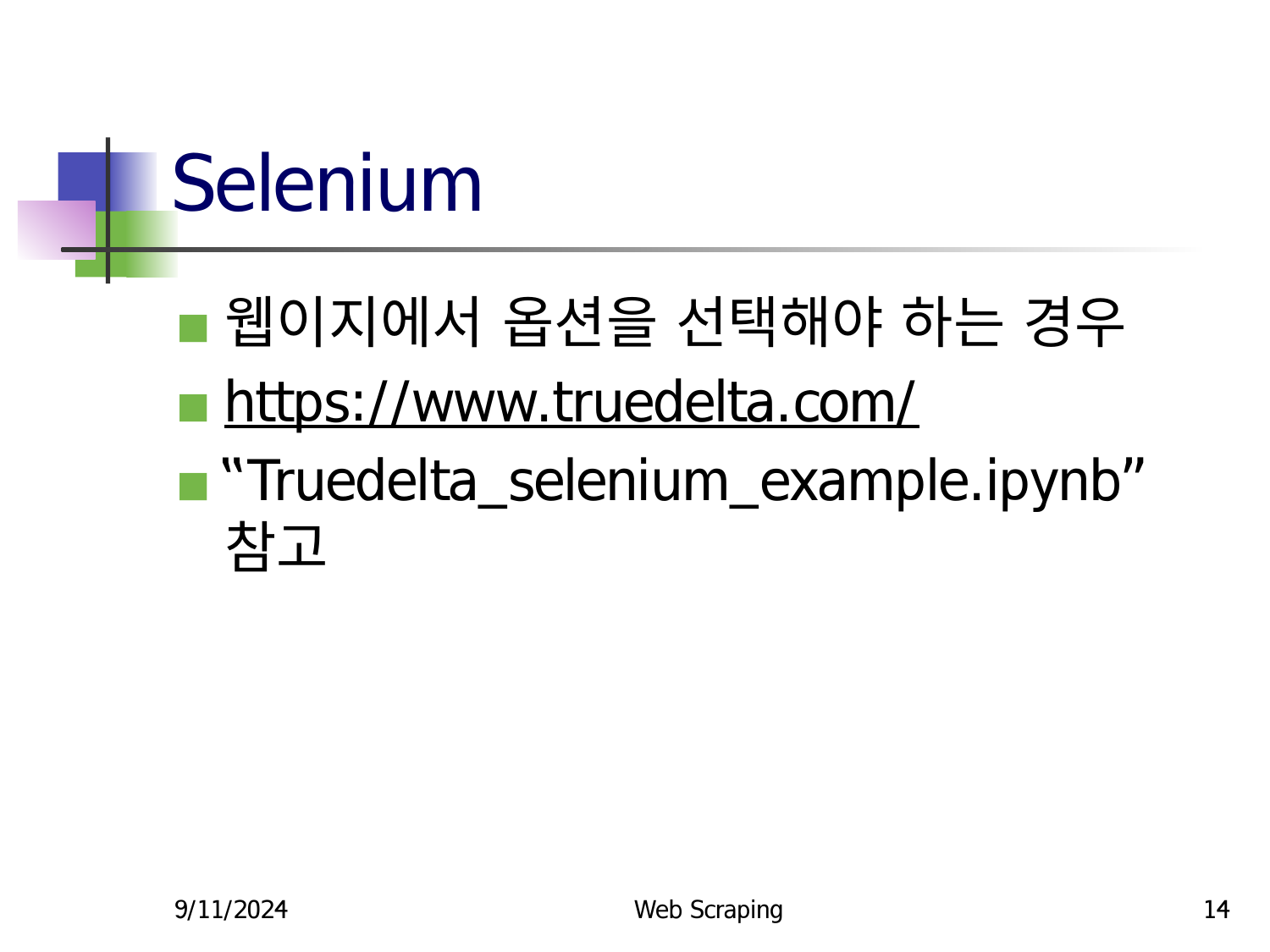

# Selenium
웹이지에서 옵션을 선택해야 하는 경우
https://www.truedelta.com/
“Truedelta_selenium_example.ipynb” 참고
9/11/2024
Web Scraping
14